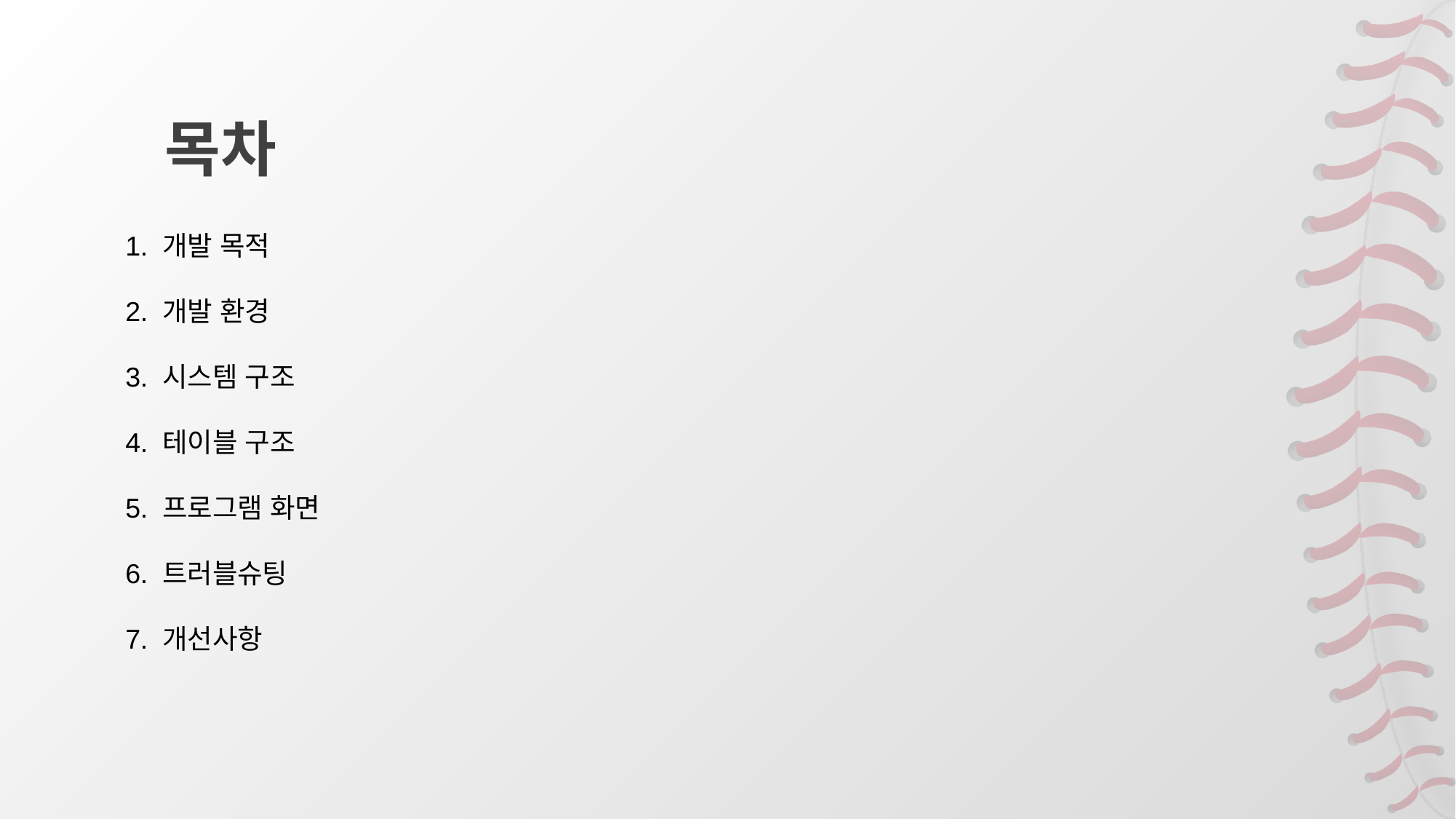

목차
1. 개발 목적

2. 개발 환경

3. 시스템 구조

4. 테이블 구조

5. 프로그램 화면

6. 트러블슈팅

7. 개선사항